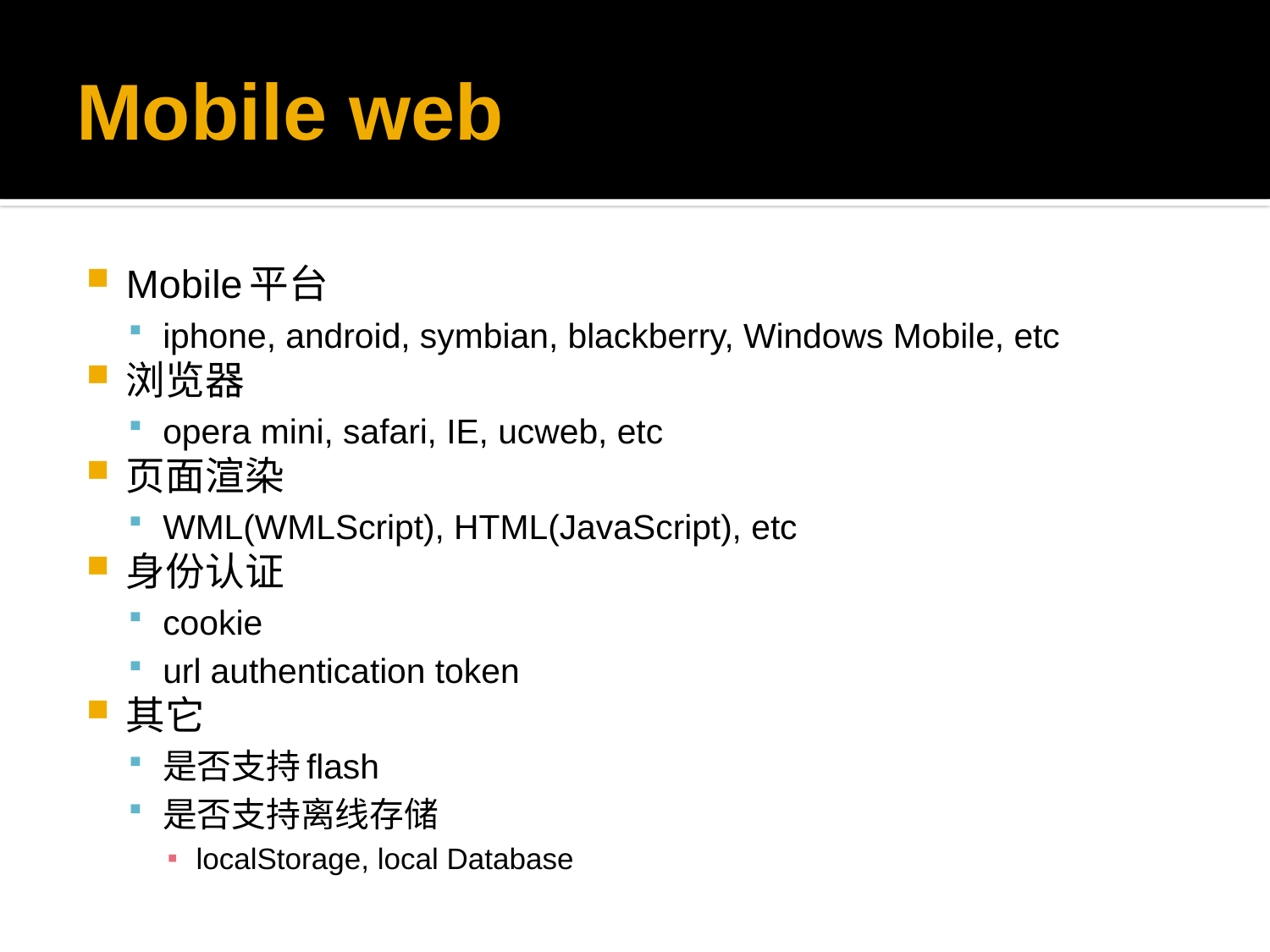

# Mobile web
Mobile平台
iphone, android, symbian, blackberry, Windows Mobile, etc
浏览器
opera mini, safari, IE, ucweb, etc
页面渲染
WML(WMLScript), HTML(JavaScript), etc
身份认证
cookie
url authentication token
其它
是否支持flash
是否支持离线存储
localStorage, local Database